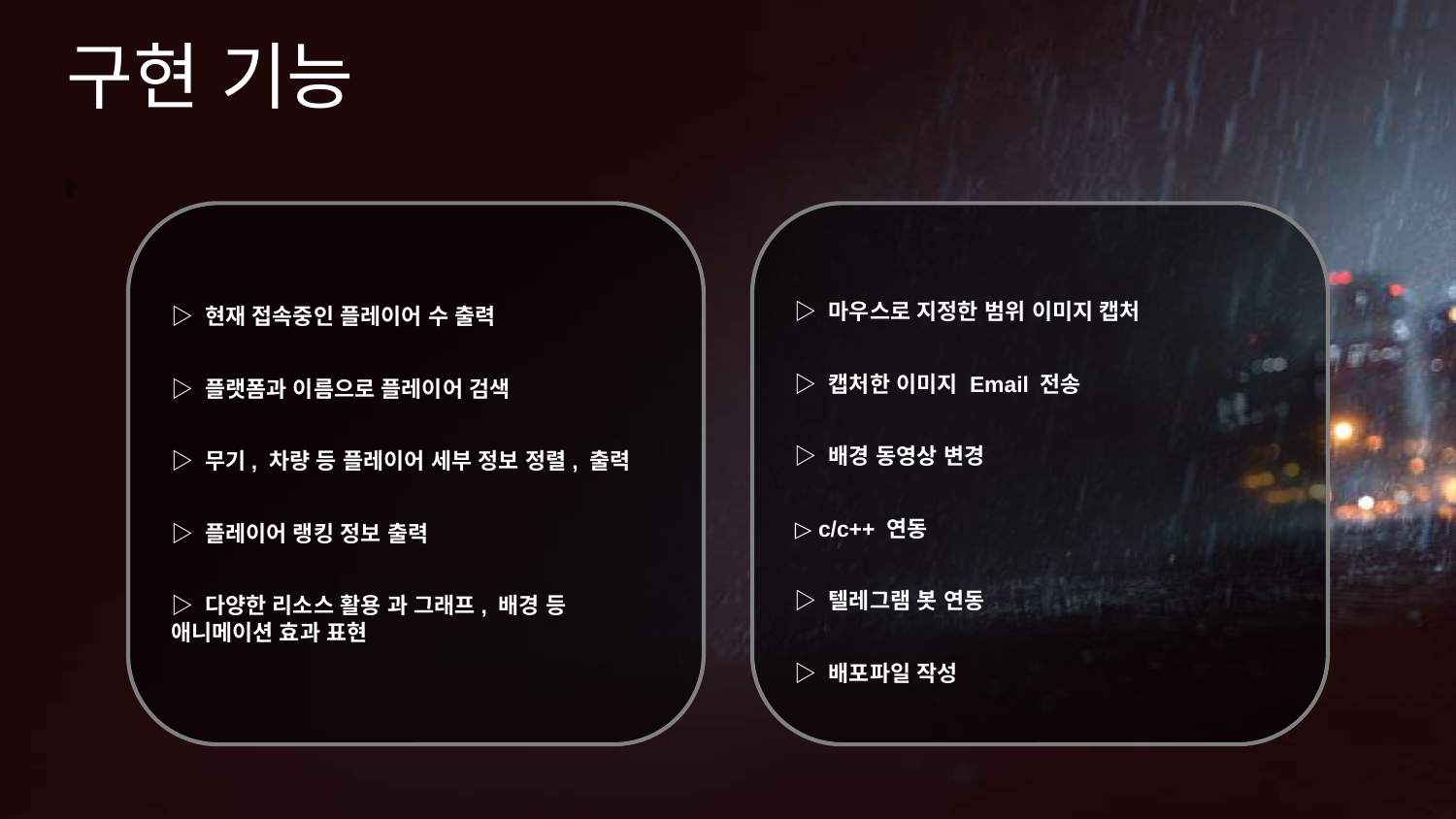

# 구현 기능

▷ 현재 접속중인 플레이어 수 출력

▷ 플랫폼과 이름으로 플레이어 검색

▷ 무기, 차량 등 플레이어 세부 정보 정렬, 출력

▷ 플레이어 랭킹 정보 출력

▷ 다양한 리소스 활용 과 그래프, 배경 등 애니메이션 효과 표현

▷ 마우스로 지정한 범위 이미지 캡처

▷ 캡처한 이미지 Email 전송

▷ 배경 동영상 변경

▷ c/c++ 연동

▷ 텔레그램 봇 연동

▷ 배포파일 작성